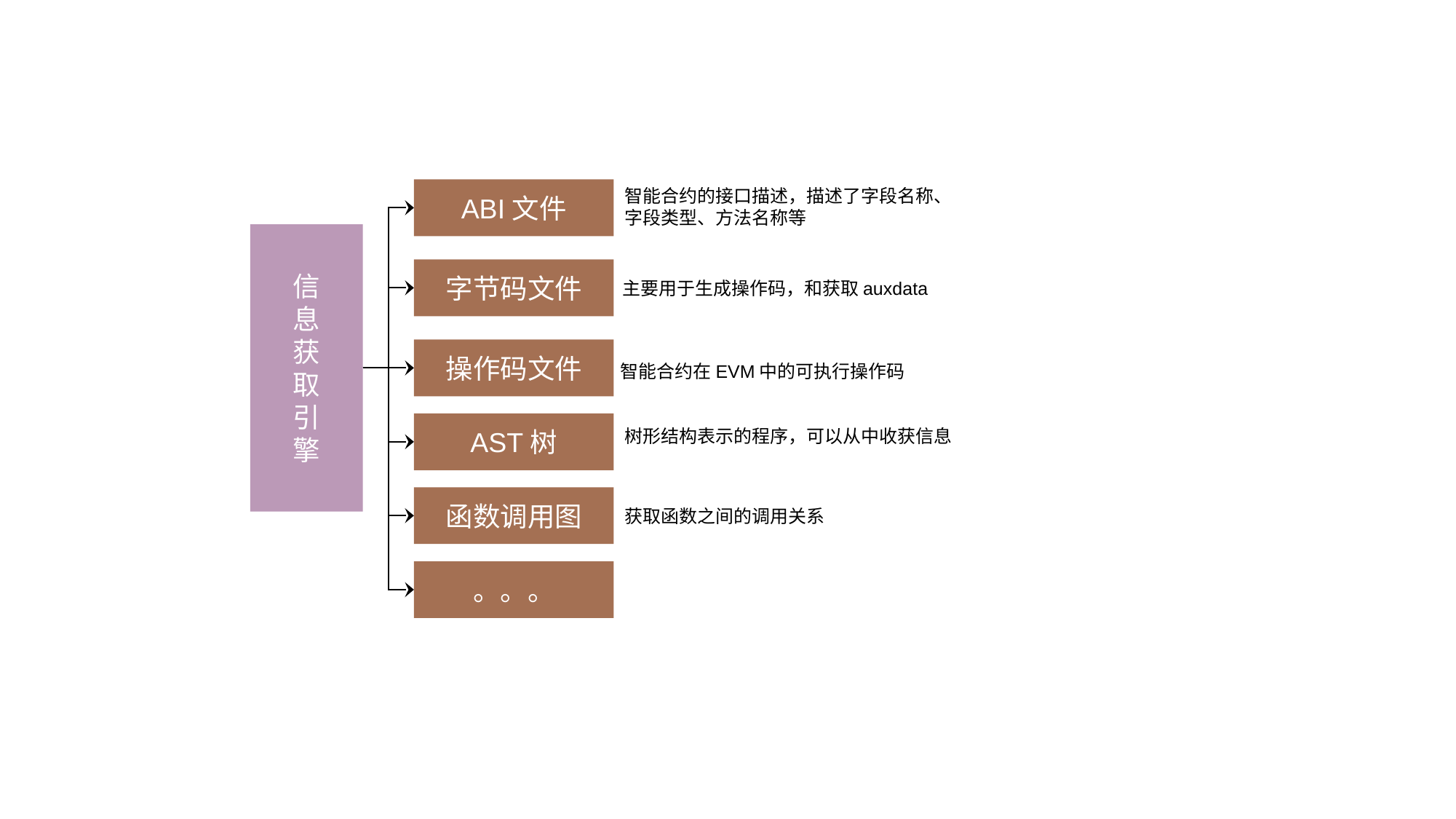

智能合约的接口描述，描述了字段名称、
字段类型、方法名称等
ABI文件
信
息
获
取
引
擎
字节码文件
操作码文件
AST树
函数调用图
。。。
主要用于生成操作码，和获取auxdata
智能合约在EVM中的可执行操作码
树形结构表示的程序，可以从中收获信息
获取函数之间的调用关系